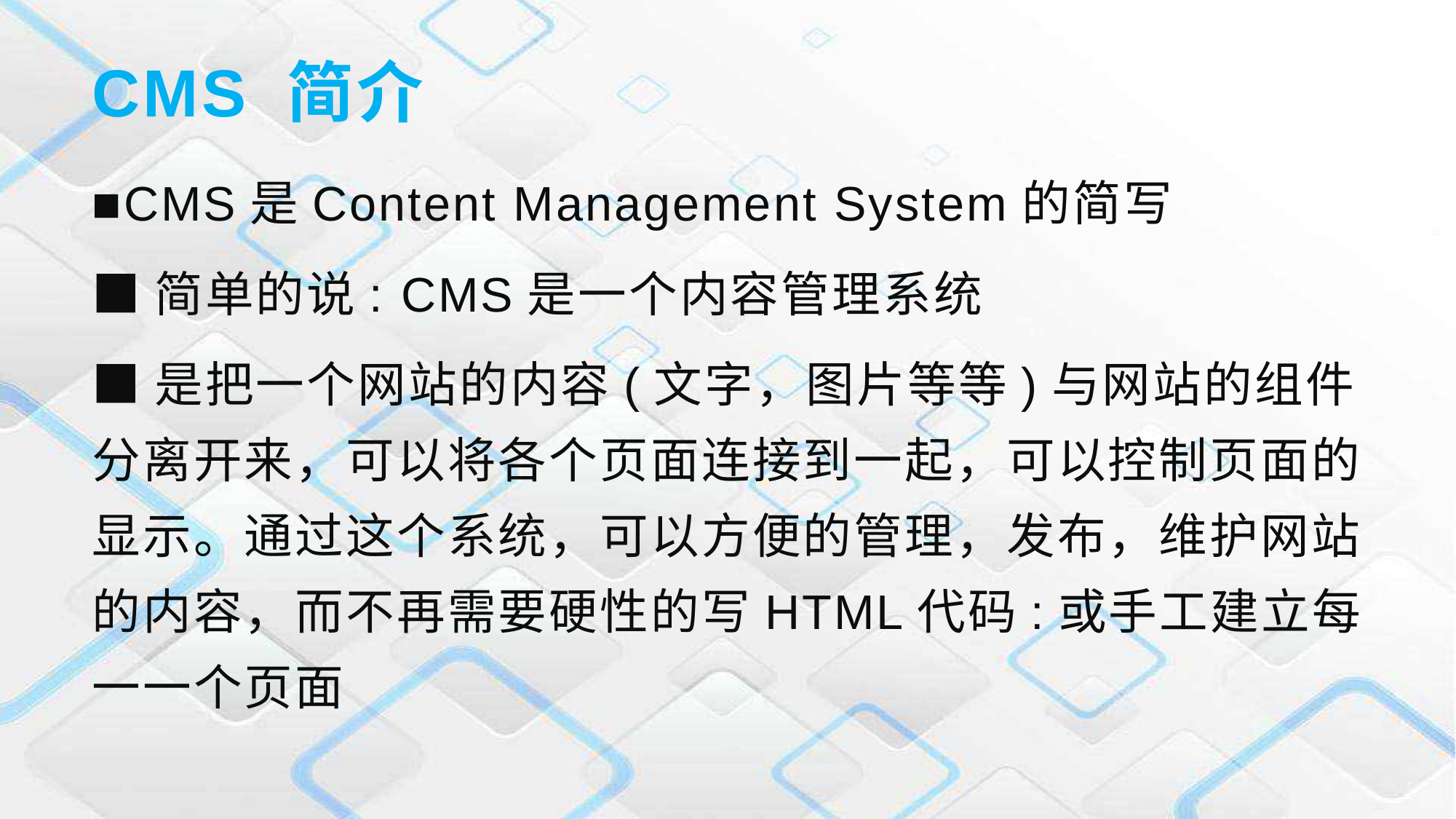

# CMS 简介
■CMS是Content Management System的简写
■简单的说: CMS是一个内容管理系统
■是把一个网站的内容(文字，图片等等)与网站的组件分离开来，可以将各个页面连接到一起，可以控制页面的显示。通过这个系统，可以方便的管理，发布，维护网站的内容，而不再需要硬性的写HTML代码:或手工建立每一一个页面